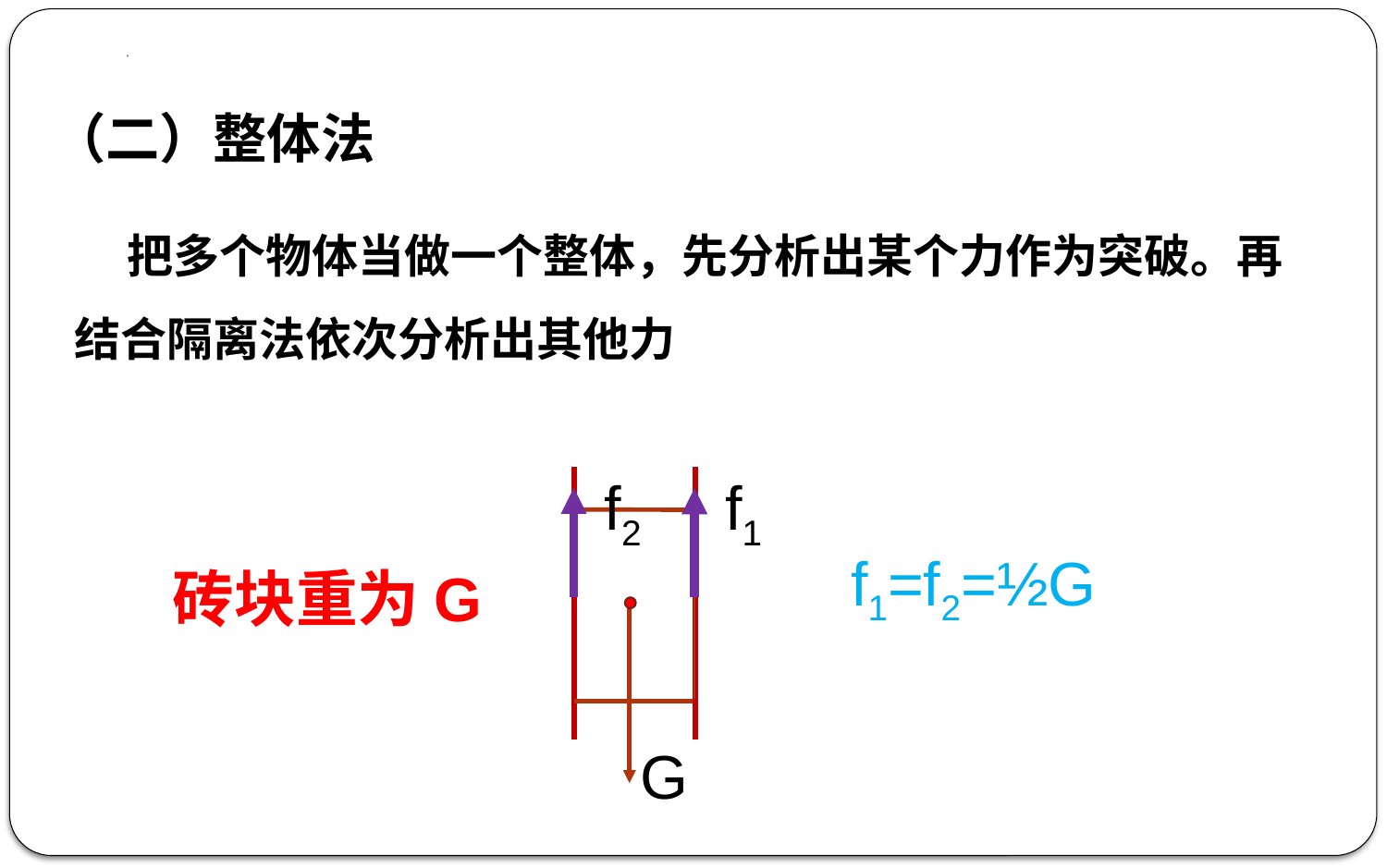

（二）整体法
    把多个物体当做一个整体，先分析出某个力作为突破。再结合隔离法依次分析出其他力
f2
f1
f1=f2=½G
砖块重为G

G